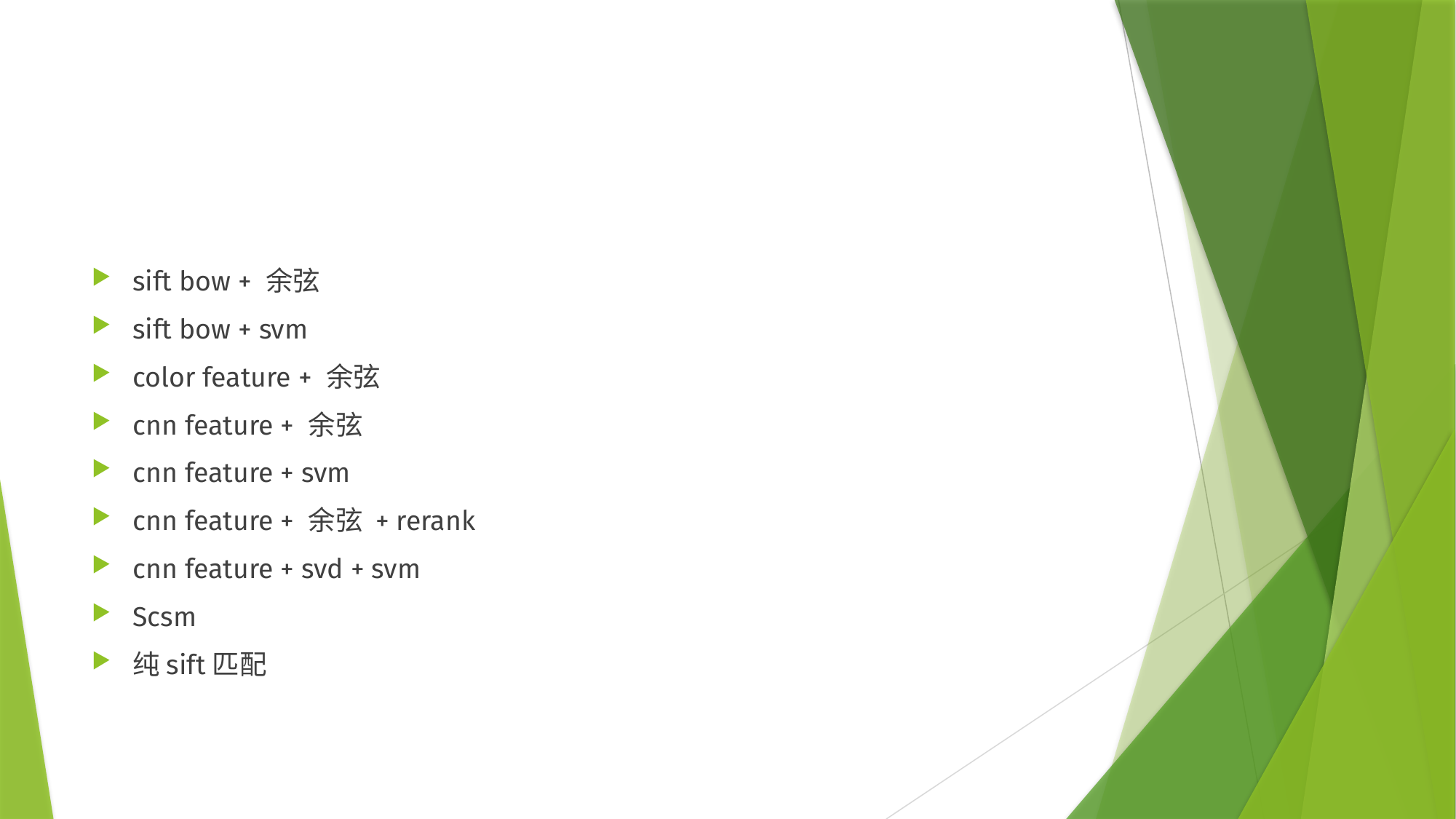

#
sift bow + 余弦
sift bow + svm
color feature + 余弦
cnn feature + 余弦
cnn feature + svm
cnn feature + 余弦 + rerank
cnn feature + svd + svm
Scsm
纯sift匹配